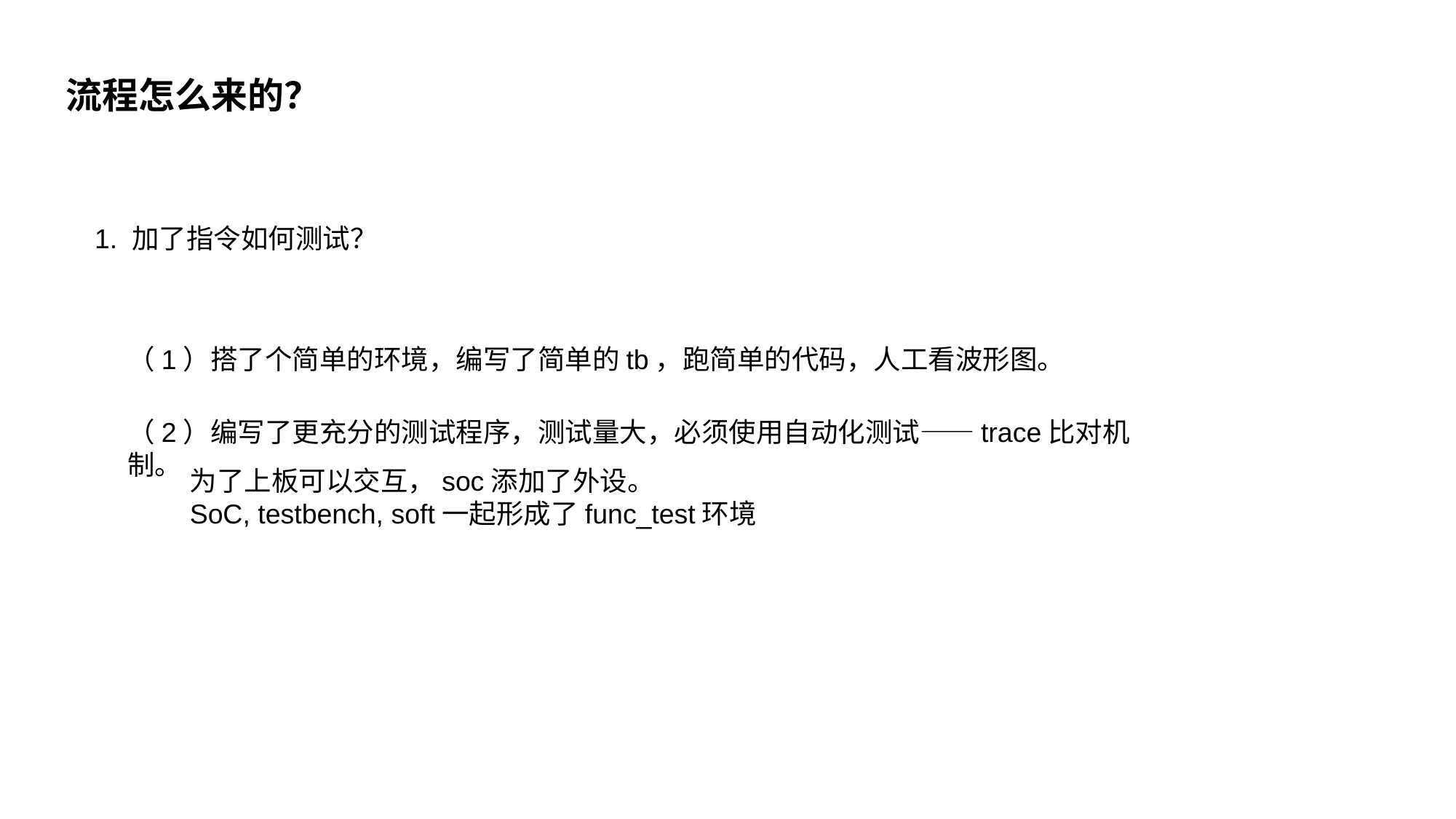

流程怎么来的？
1. 加了指令如何测试？
（1）搭了个简单的环境，编写了简单的tb，跑简单的代码，人工看波形图。
（2）编写了更充分的测试程序，测试量大，必须使用自动化测试——trace比对机制。
为了上板可以交互，soc添加了外设。
SoC, testbench, soft一起形成了func_test环境